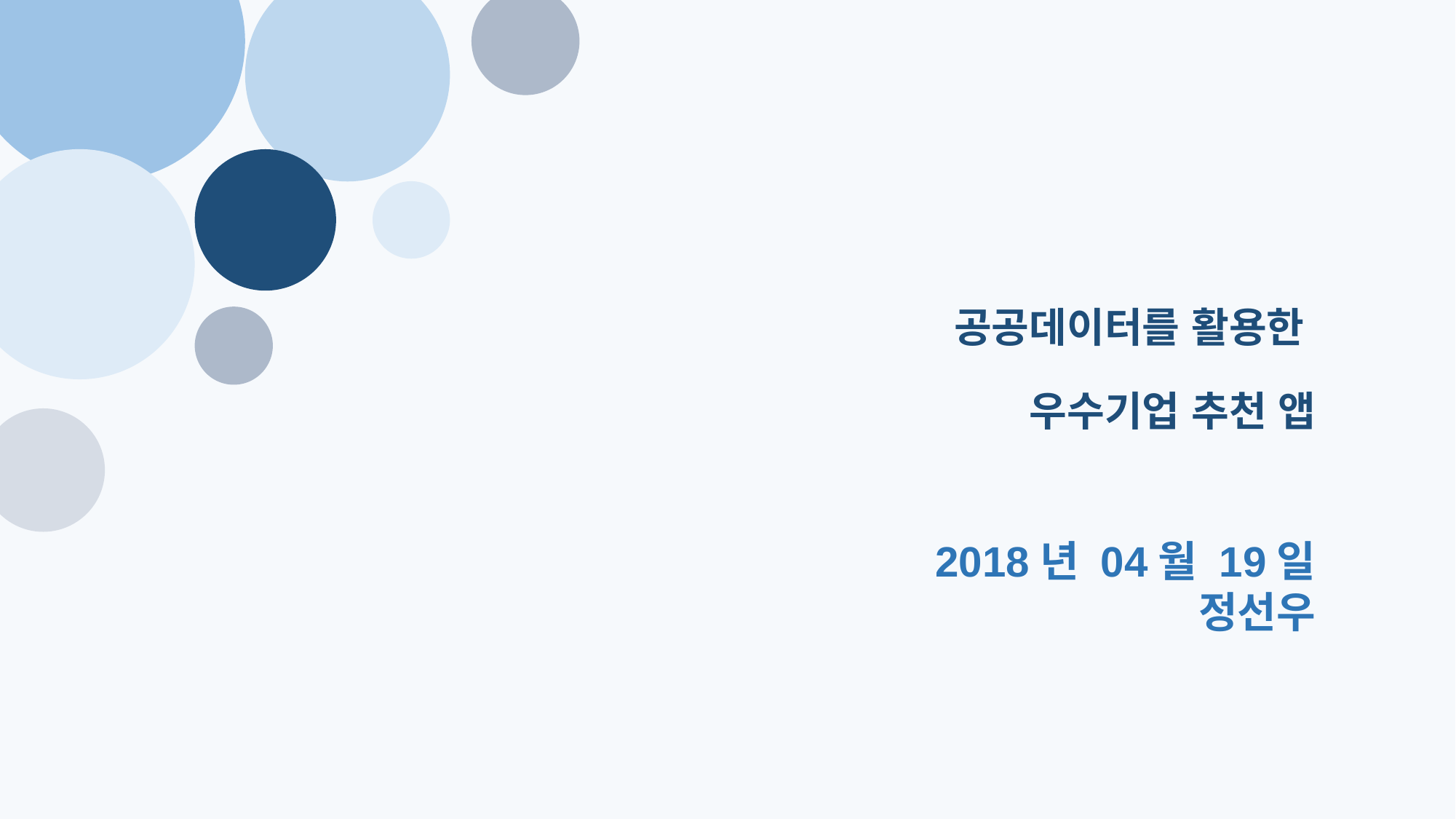

공공데이터를 활용한
우수기업 추천 앱
2018년 04월 19일
정선우